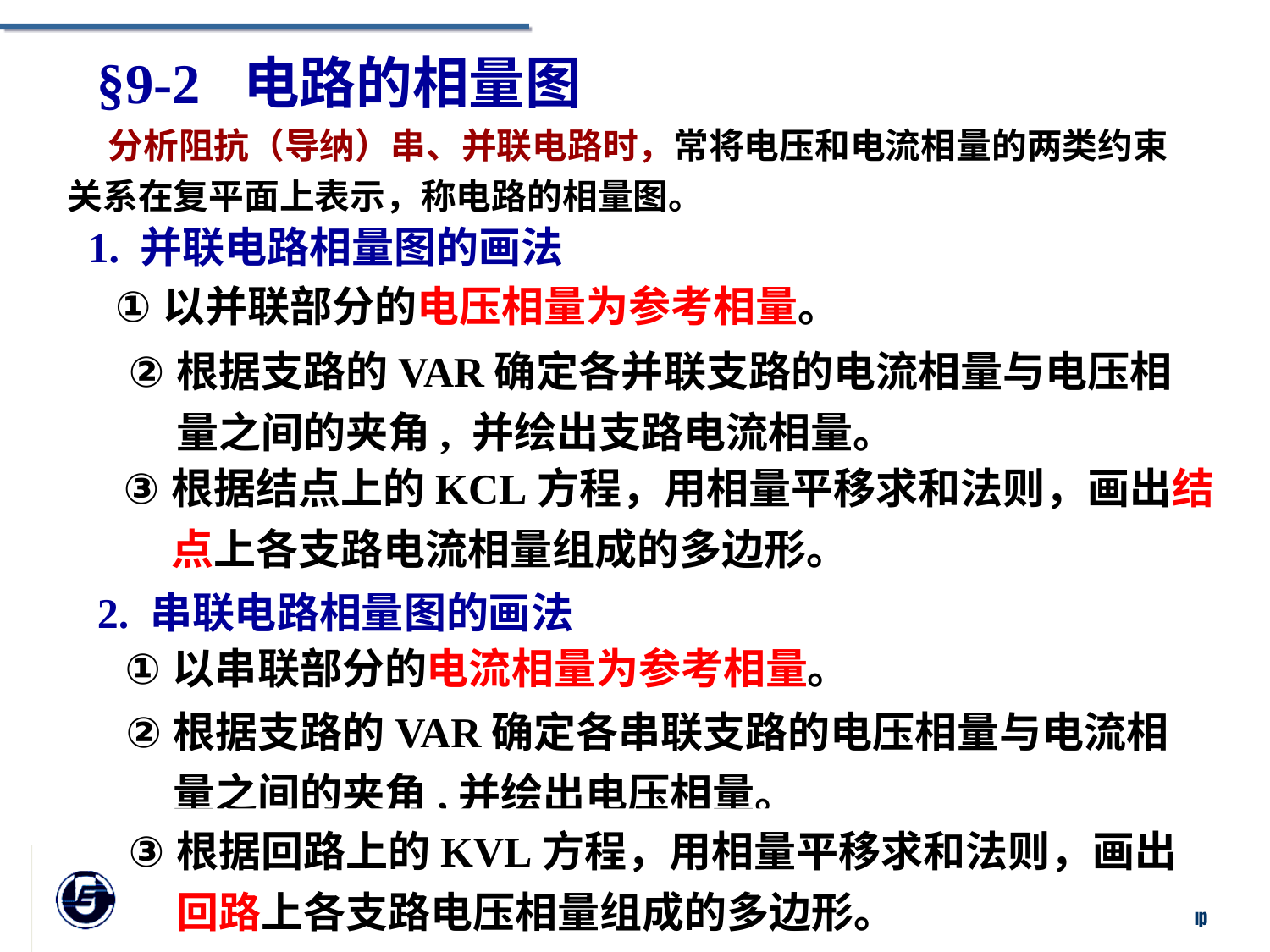

§9-2  电路的相量图
    分析阻抗（导纳）串、并联电路时，常将电压和电流相量的两类约束关系在复平面上表示，称电路的相量图。
1. 并联电路相量图的画法
以并联部分的电压相量为参考相量。
根据支路的VAR确定各并联支路的电流相量与电压相量之间的夹角, 并绘出支路电流相量。
根据结点上的KCL方程，用相量平移求和法则，画出结点上各支路电流相量组成的多边形。
2. 串联电路相量图的画法
以串联部分的电流相量为参考相量。
根据支路的VAR确定各串联支路的电压相量与电流相量之间的夹角,并绘出电压相量。
根据回路上的KVL方程，用相量平移求和法则，画出回路上各支路电压相量组成的多边形。